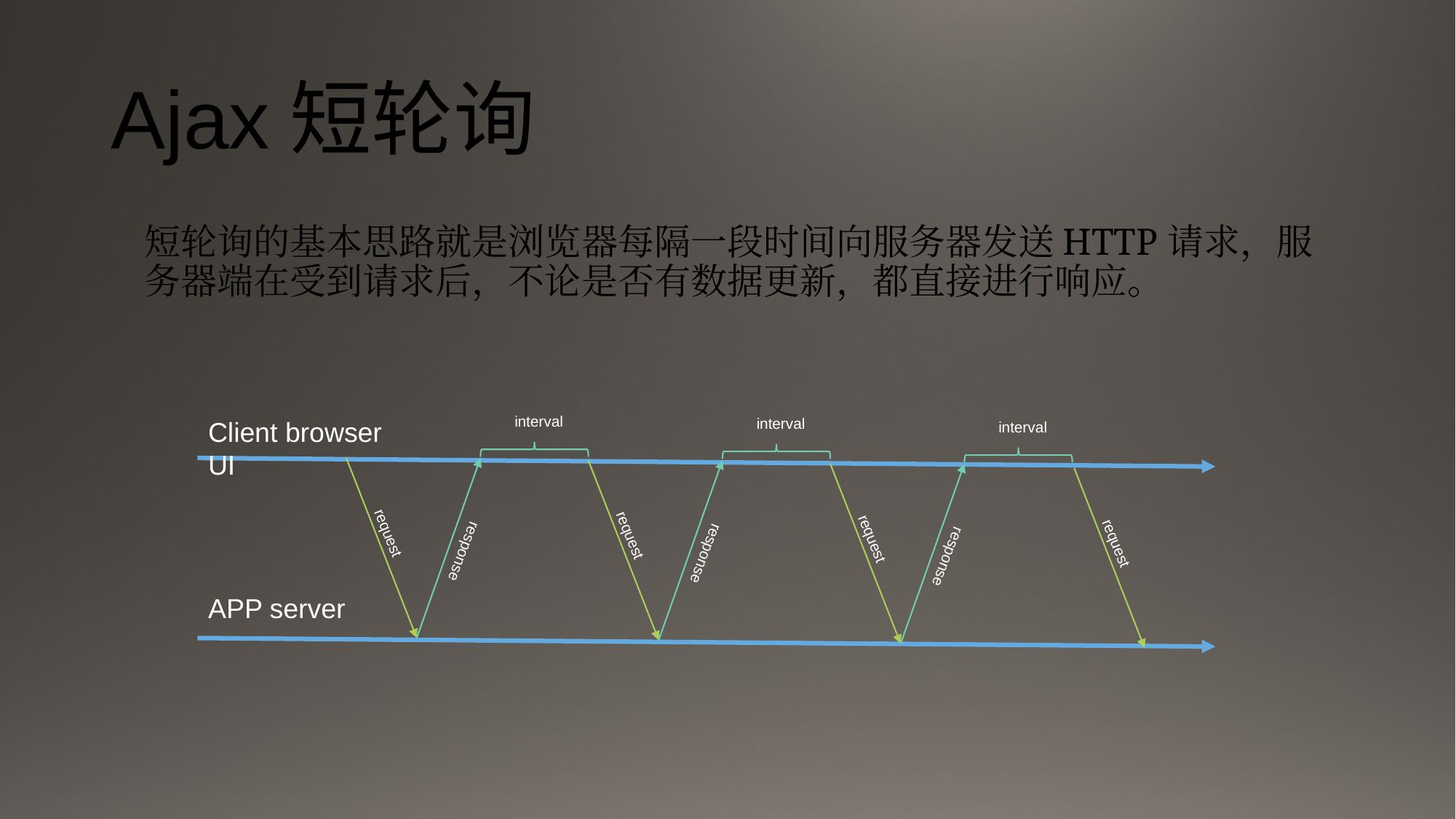

# Ajax短轮询
短轮询的基本思路就是浏览器每隔一段时间向服务器发送HTTP请求，服务器端在受到请求后，不论是否有数据更新，都直接进行响应。

interval
interval
Client browser UI
interval
request
request
request
request
response
response
response
APP server